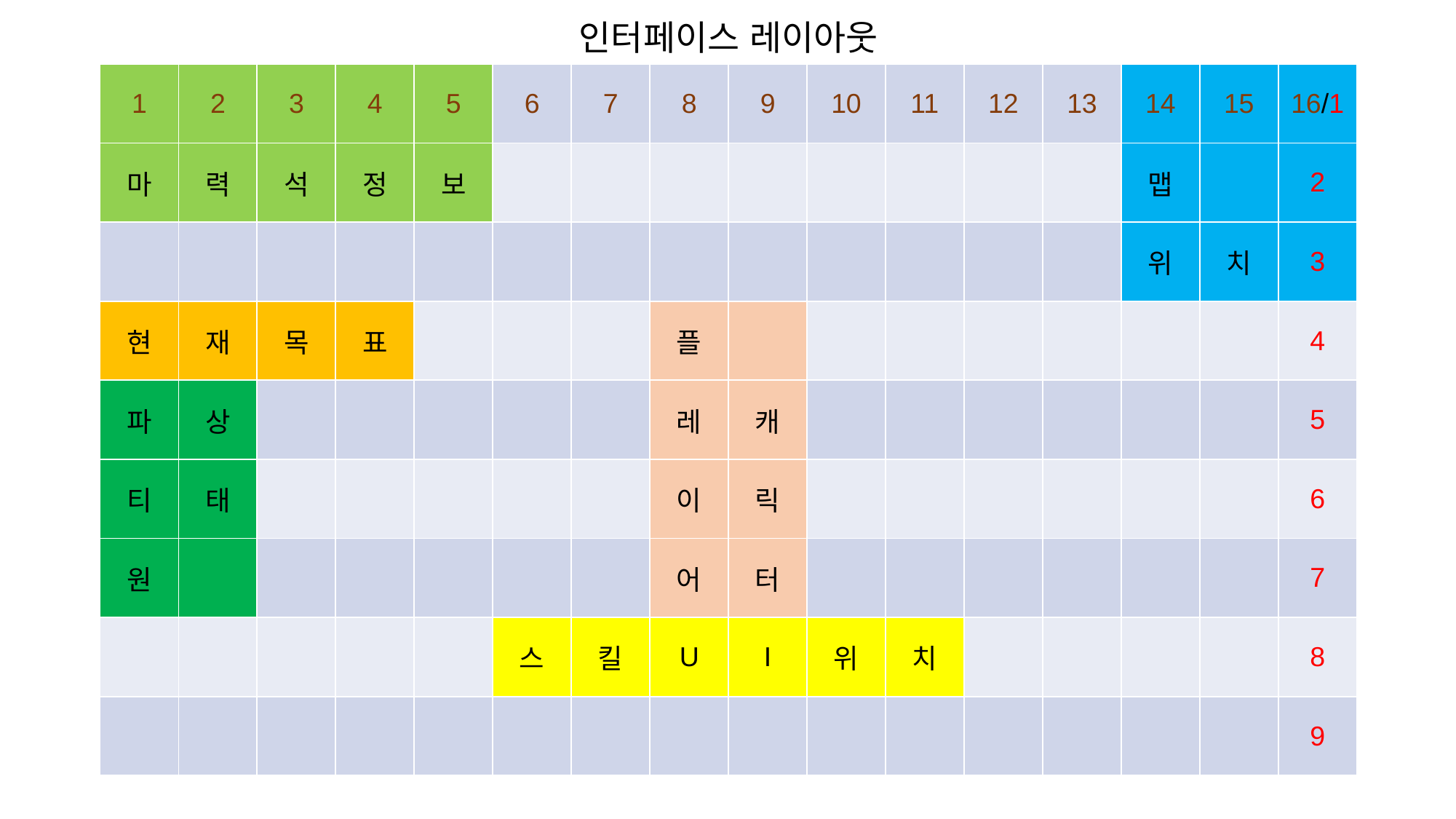

# 인터페이스 레이아웃
| 1 | 2 | 3 | 4 | 5 | 6 | 7 | 8 | 9 | 10 | 11 | 12 | 13 | 14 | 15 | 16/1 |
| --- | --- | --- | --- | --- | --- | --- | --- | --- | --- | --- | --- | --- | --- | --- | --- |
| 마 | 력 | 석 | 정 | 보 |  |  |  |  |  |  |  |  | 맵 |  | 2 |
|  |  |  |  |  |  |  |  |  |  |  |  |  | 위 | 치 | 3 |
| 현 | 재 | 목 | 표 |  |  |  | 플 |  |  |  |  |  |  |  | 4 |
| 파 | 상 |  |  |  |  |  | 레 | 캐 |  |  |  |  |  |  | 5 |
| 티 | 태 |  |  |  |  |  | 이 | 릭 |  |  |  |  |  |  | 6 |
| 원 |  |  |  |  |  |  | 어 | 터 |  |  |  |  |  |  | 7 |
|  |  |  |  |  | 스 | 킬 | U | I | 위 | 치 |  |  |  |  | 8 |
|  |  |  |  |  |  |  |  |  |  |  |  |  |  |  | 9 |